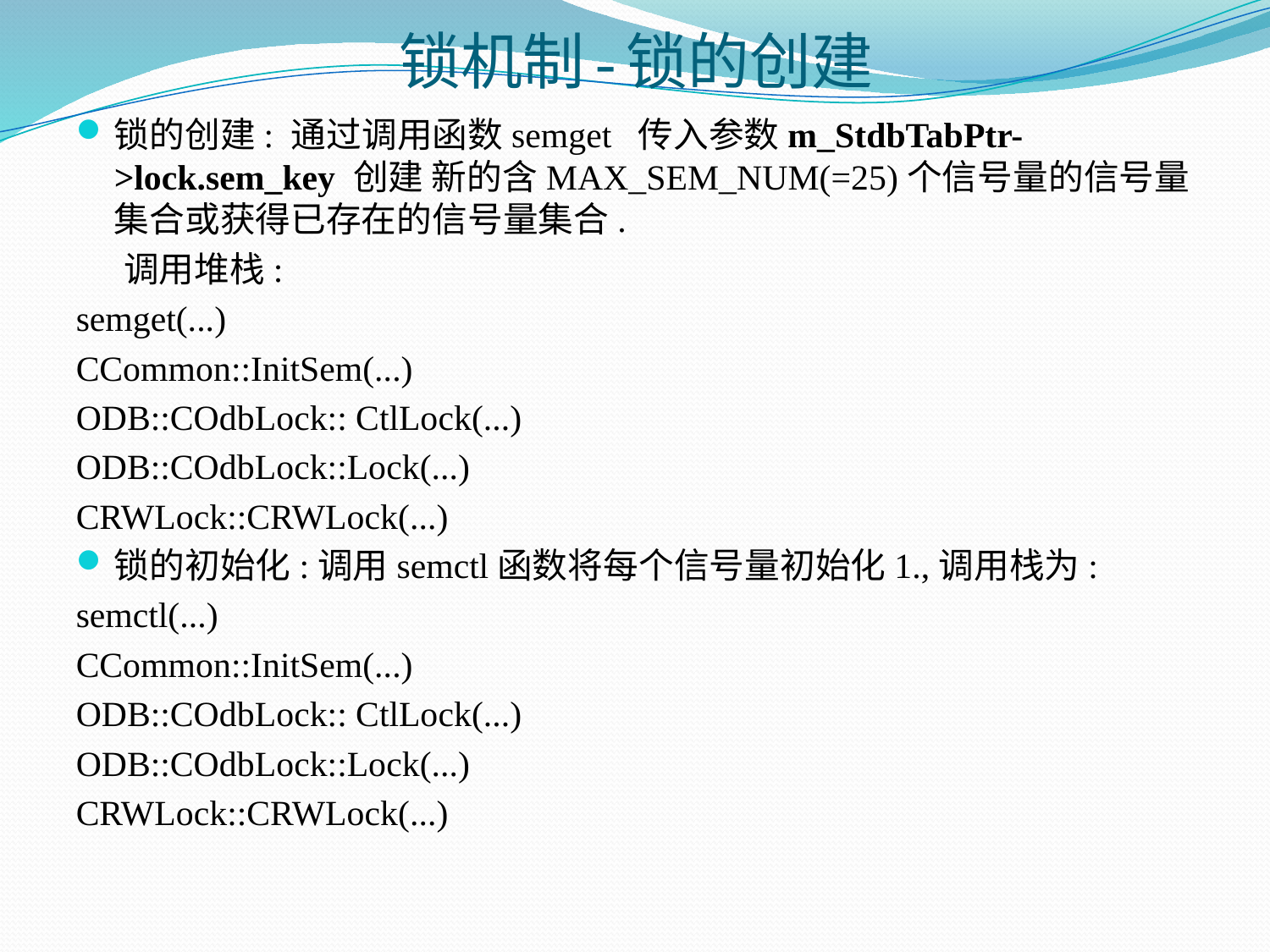

# 锁机制-锁的创建
锁的创建: 通过调用函数semget  传入参数m_StdbTabPtr->lock.sem_key 创建 新的含MAX_SEM_NUM(=25)个信号量的信号量集合或获得已存在的信号量集合.
     调用堆栈:
semget(...)
CCommon::InitSem(...)
ODB::COdbLock:: CtlLock(...)
ODB::COdbLock::Lock(...)
CRWLock::CRWLock(...)
锁的初始化:调用semctl函数将每个信号量初始化1.,调用栈为:
semctl(...)
CCommon::InitSem(...)
ODB::COdbLock:: CtlLock(...)
ODB::COdbLock::Lock(...)
CRWLock::CRWLock(...)